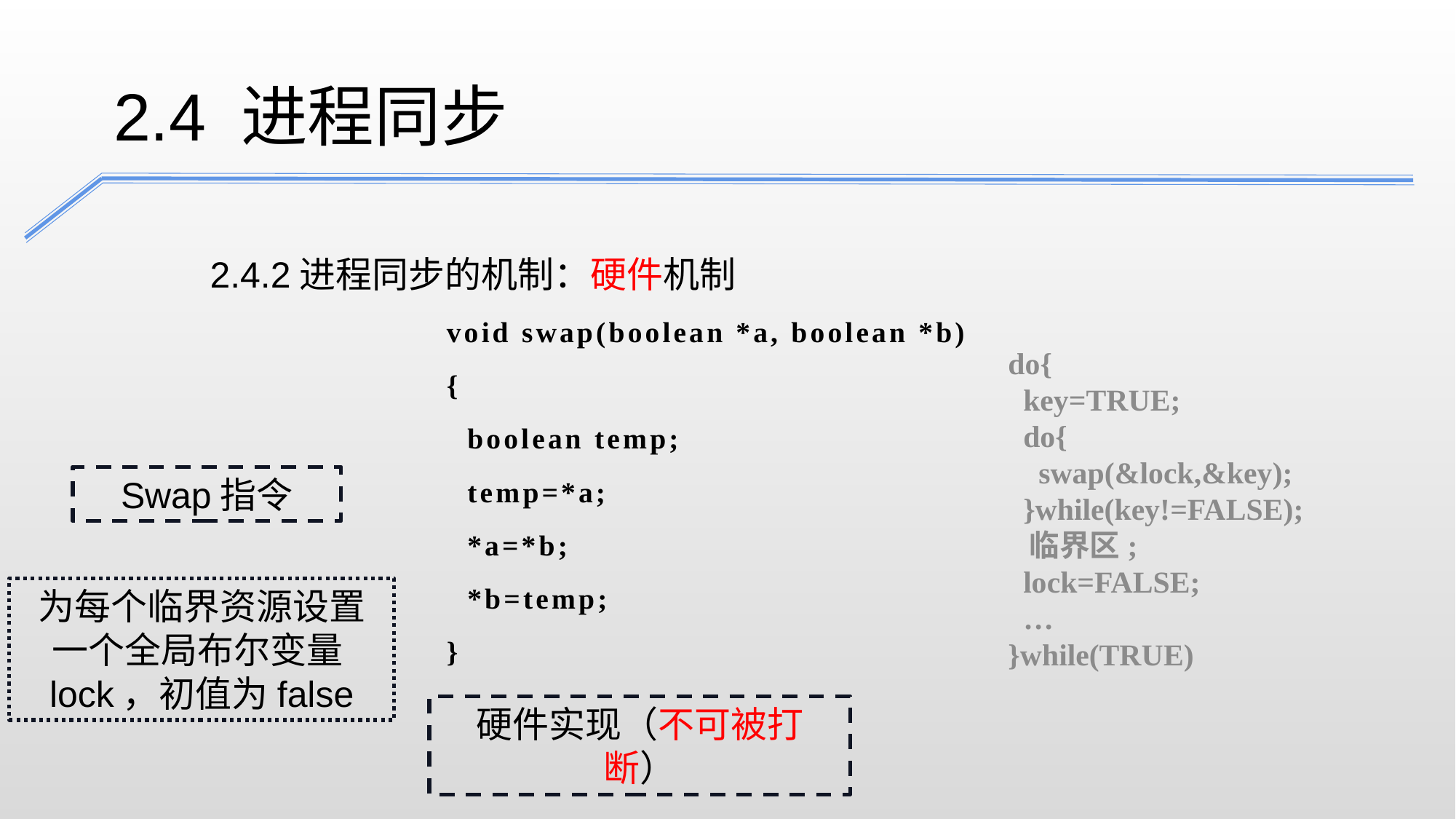

2.4 进程同步
2.4.2进程同步的机制：硬件机制
do{
  key=TRUE;
  do{
    swap(&lock,&key);
  }while(key!=FALSE);
  临界区;
  lock=FALSE;
  …
}while(TRUE)
void swap(boolean *a, boolean *b)
{
  boolean temp;
  temp=*a;
  *a=*b;
  *b=temp;
}
Swap指令
为每个临界资源设置一个全局布尔变量lock，初值为false
硬件实现（不可被打断）